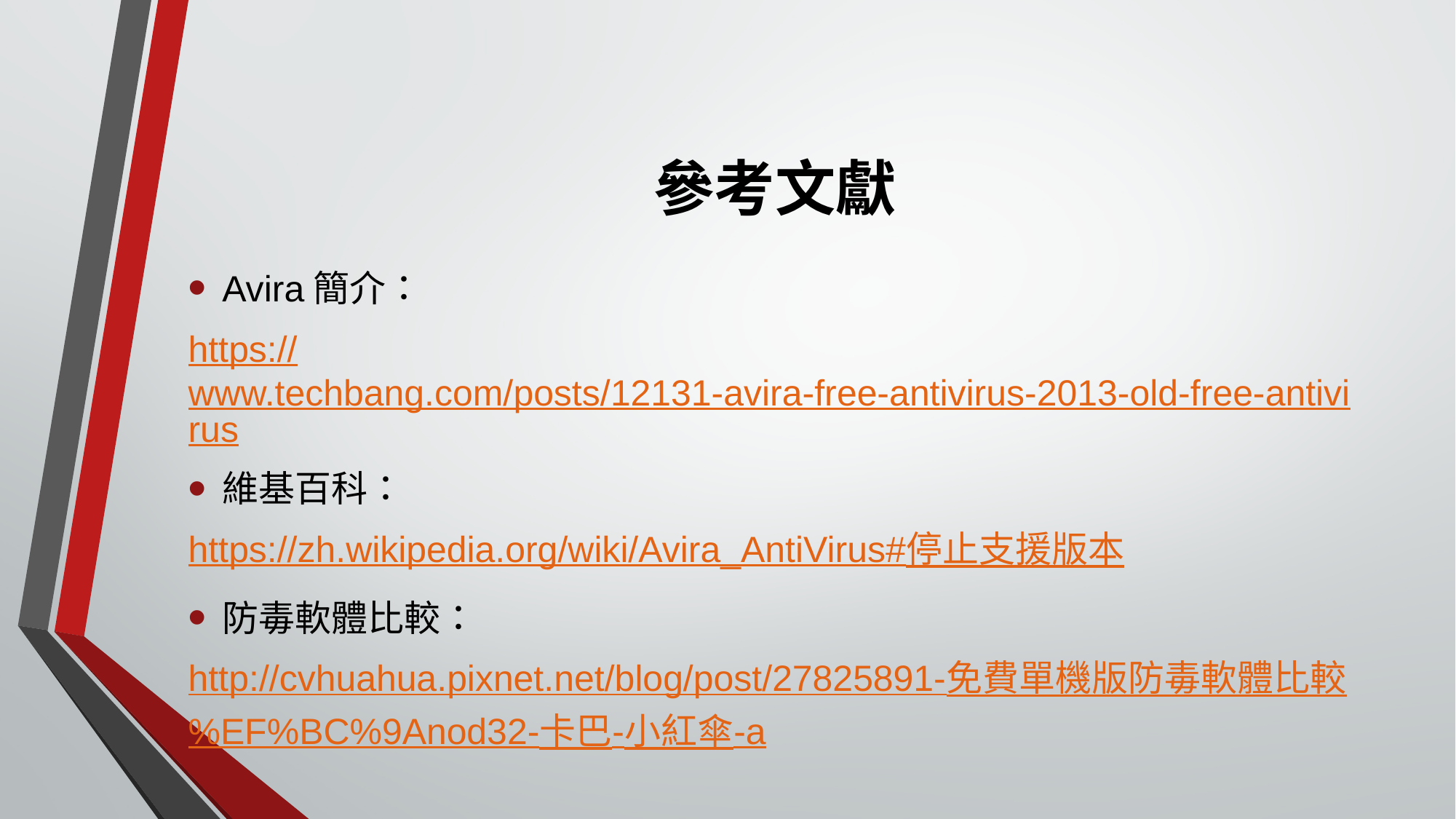

# 參考文獻
Avira簡介：
https://www.techbang.com/posts/12131-avira-free-antivirus-2013-old-free-antivirus
維基百科：
https://zh.wikipedia.org/wiki/Avira_AntiVirus#停止支援版本
防毒軟體比較：
http://cvhuahua.pixnet.net/blog/post/27825891-免費單機版防毒軟體比較%EF%BC%9Anod32-卡巴-小紅傘-a